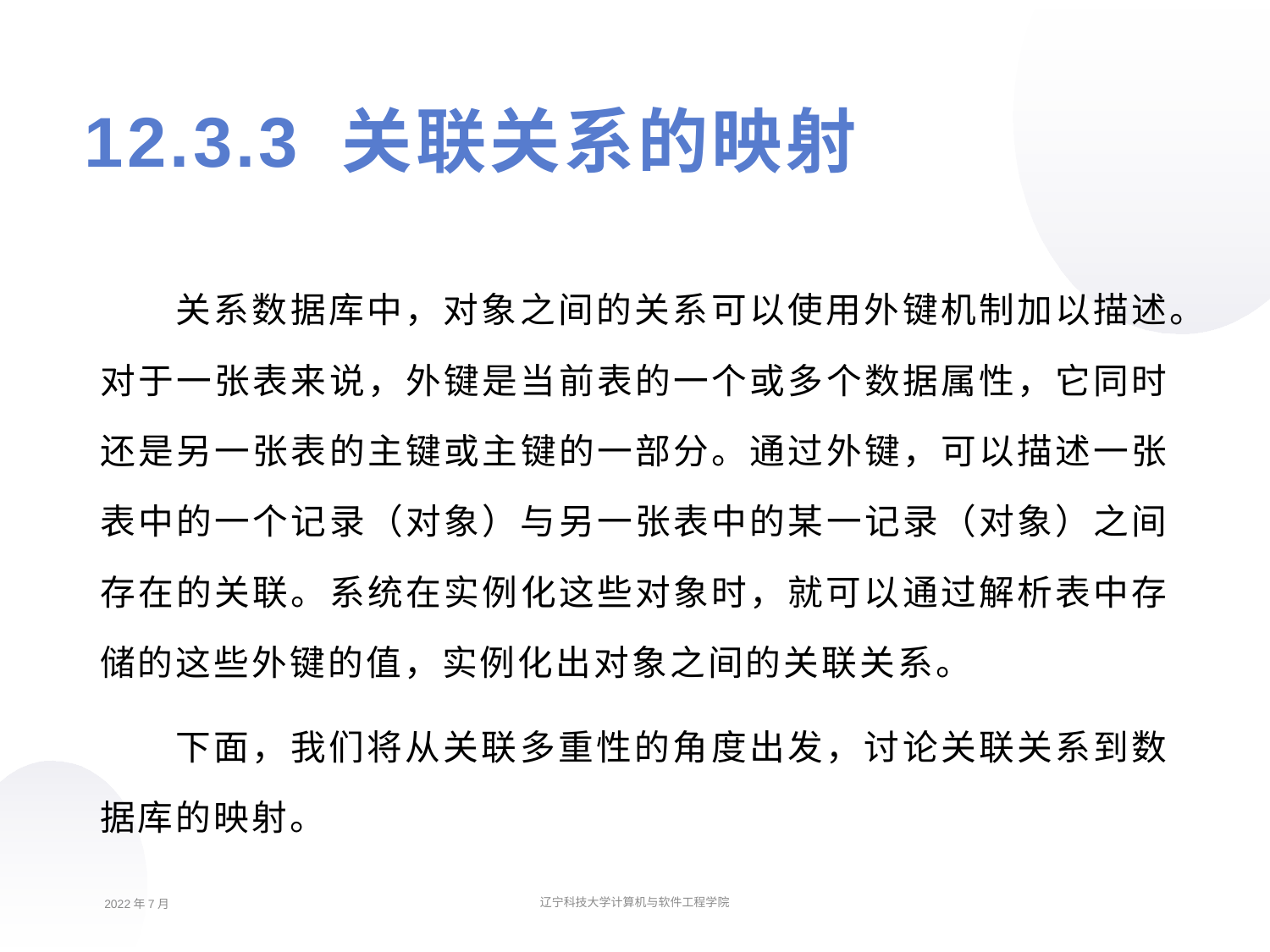

12.3.3 关联关系的映射
关系数据库中，对象之间的关系可以使用外键机制加以描述。对于一张表来说，外键是当前表的一个或多个数据属性，它同时还是另一张表的主键或主键的一部分。通过外键，可以描述一张表中的一个记录（对象）与另一张表中的某一记录（对象）之间存在的关联。系统在实例化这些对象时，就可以通过解析表中存储的这些外键的值，实例化出对象之间的关联关系。
下面，我们将从关联多重性的角度出发，讨论关联关系到数据库的映射。

2022年7月
辽宁科技大学计算机与软件工程学院
52